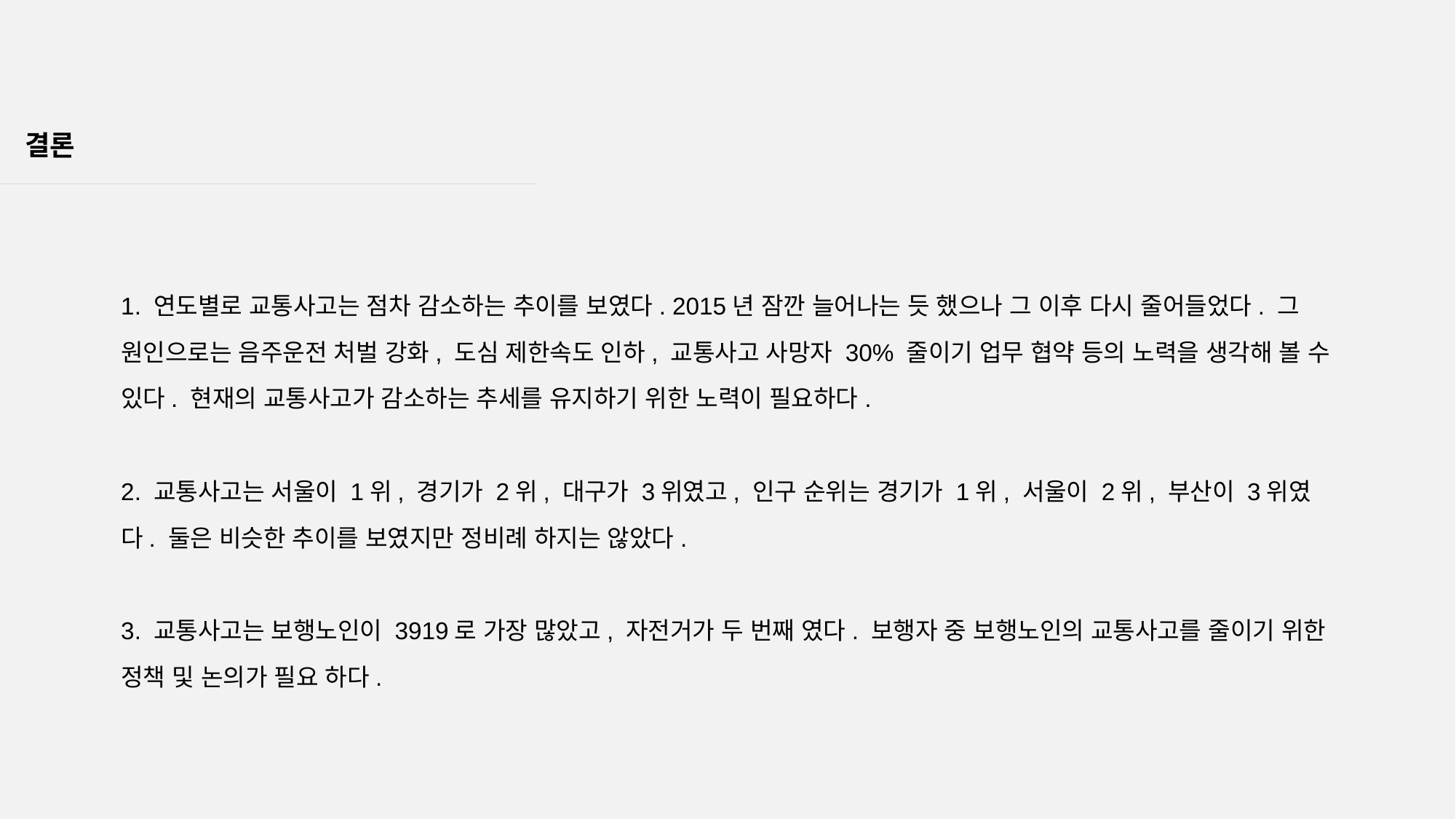

결론
1. 연도별로 교통사고는 점차 감소하는 추이를 보였다. 2015년 잠깐 늘어나는 듯 했으나 그 이후 다시 줄어들었다. 그 원인으로는 음주운전 처벌 강화, 도심 제한속도 인하, 교통사고 사망자 30% 줄이기 업무 협약 등의 노력을 생각해 볼 수 있다. 현재의 교통사고가 감소하는 추세를 유지하기 위한 노력이 필요하다.

2. 교통사고는 서울이 1위, 경기가 2위, 대구가 3위였고, 인구 순위는 경기가 1위, 서울이 2위, 부산이 3위였다. 둘은 비슷한 추이를 보였지만 정비례 하지는 않았다.

3. 교통사고는 보행노인이 3919로 가장 많았고, 자전거가 두 번째 였다. 보행자 중 보행노인의 교통사고를 줄이기 위한 정책 및 논의가 필요 하다.